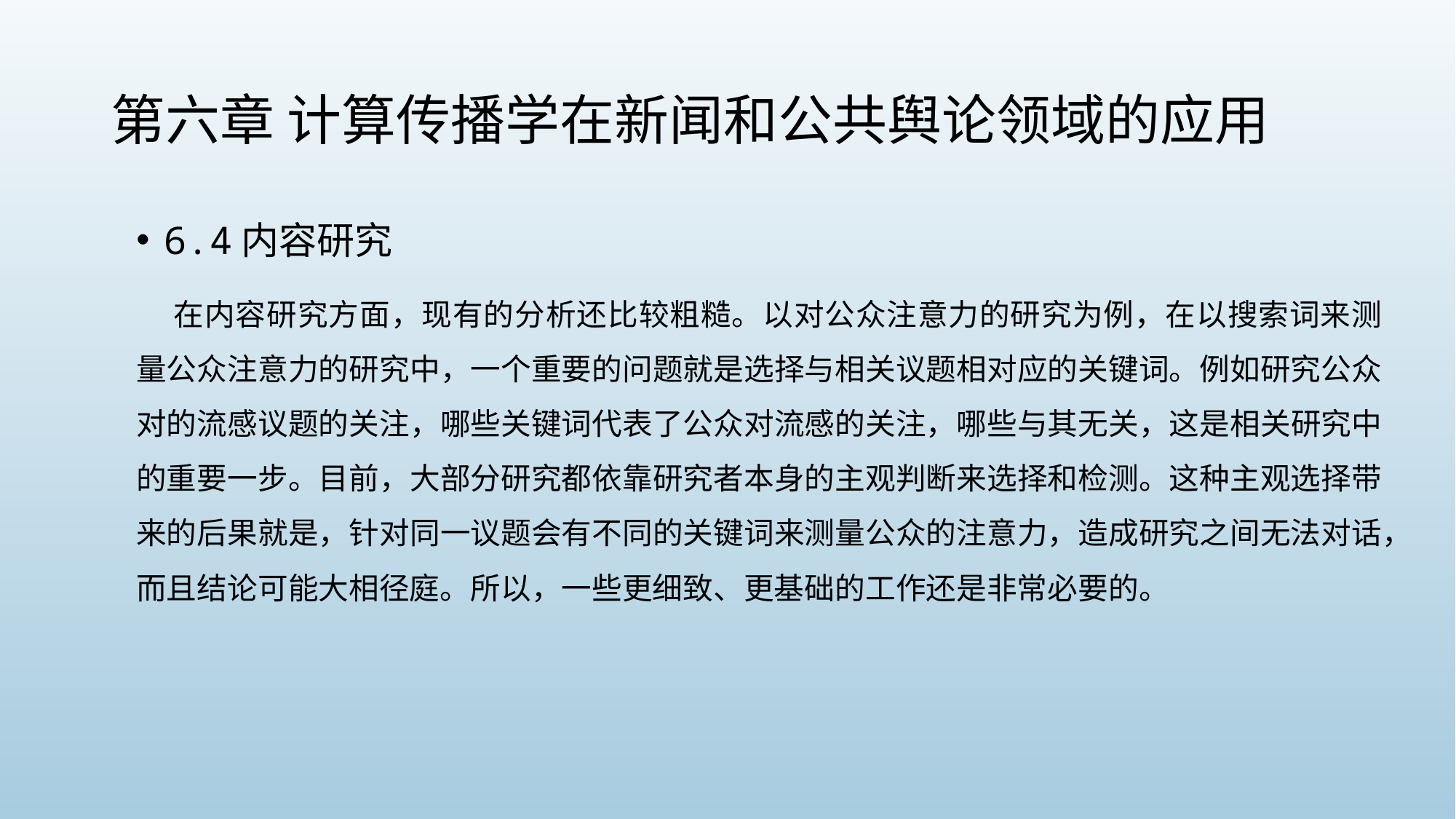

# 第六章 计算传播学在新闻和公共舆论领域的应用
6.4内容研究
    在内容研究方面，现有的分析还比较粗糙。以对公众注意力的研究为例，在以搜索词来测量公众注意力的研究中，一个重要的问题就是选择与相关议题相对应的关键词。例如研究公众对的流感议题的关注，哪些关键词代表了公众对流感的关注，哪些与其无关，这是相关研究中的重要一步。目前，大部分研究都依靠研究者本身的主观判断来选择和检测。这种主观选择带来的后果就是，针对同一议题会有不同的关键词来测量公众的注意力，造成研究之间无法对话，而且结论可能大相径庭。所以，一些更细致、更基础的工作还是非常必要的。